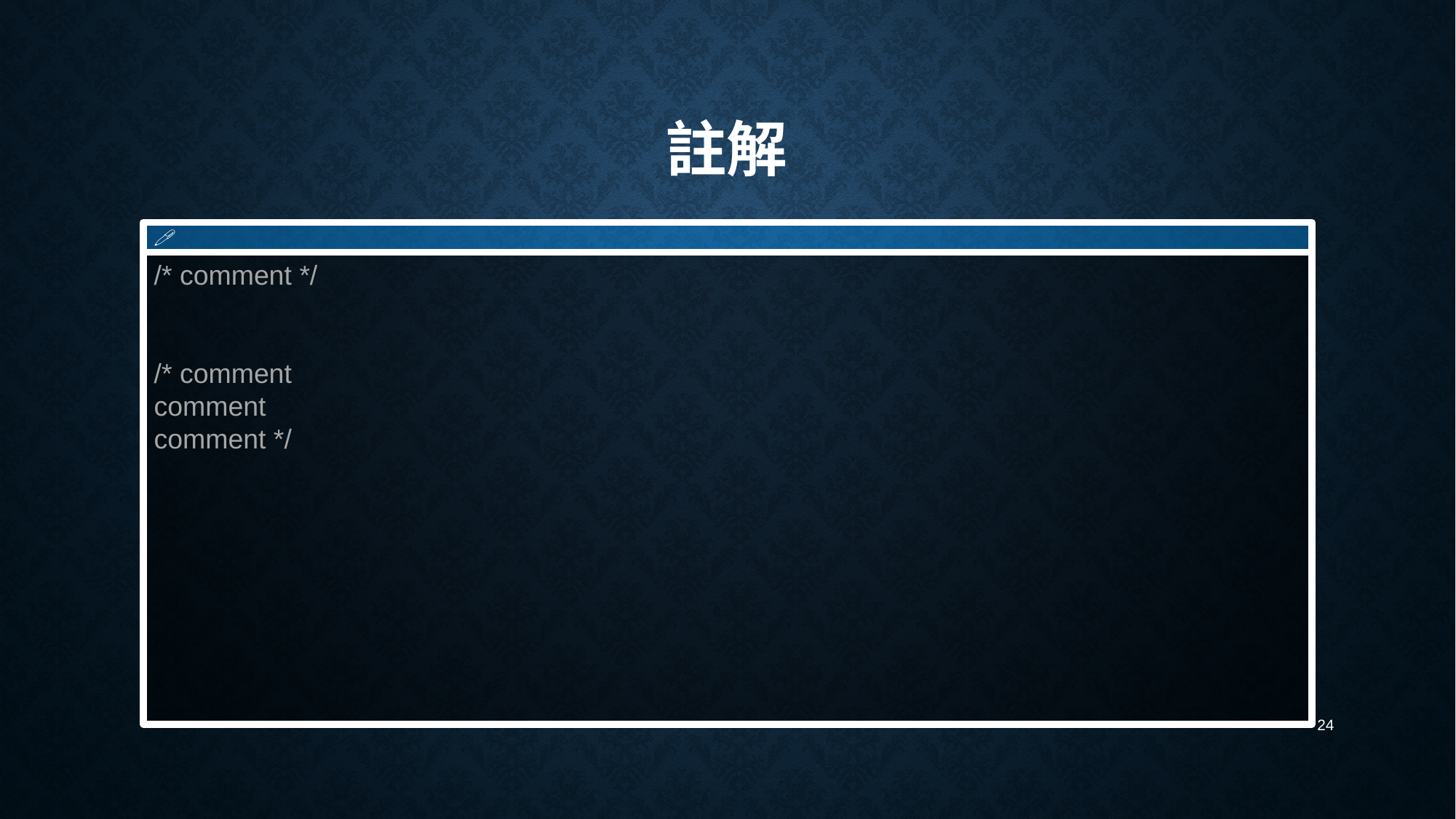

# 註解
🖊
/* comment */

/* comment
comment
comment */

24